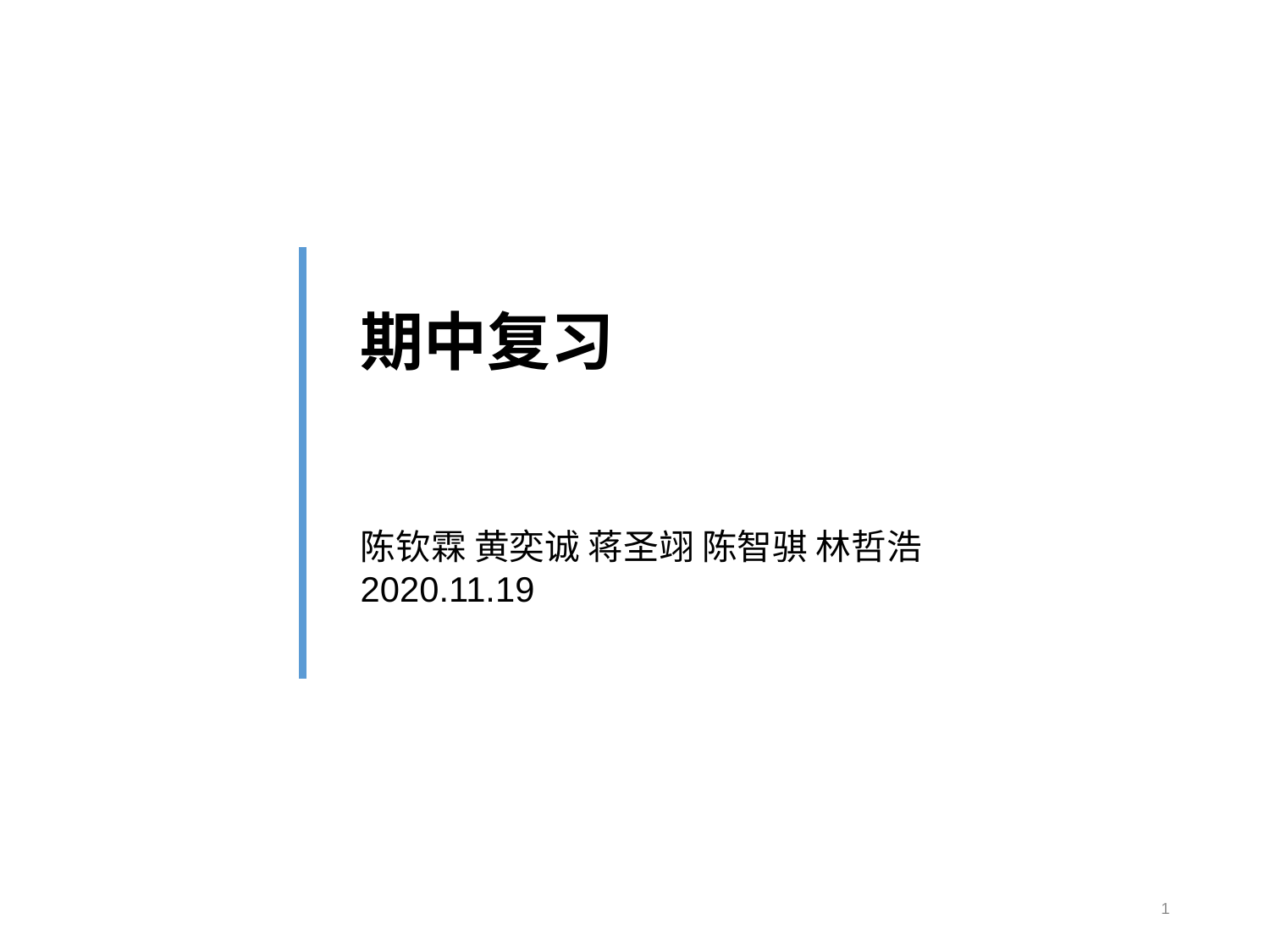

期中复习
陈钦霖 黄奕诚 蒋圣翊 陈智骐 林哲浩
2020.11.19
1